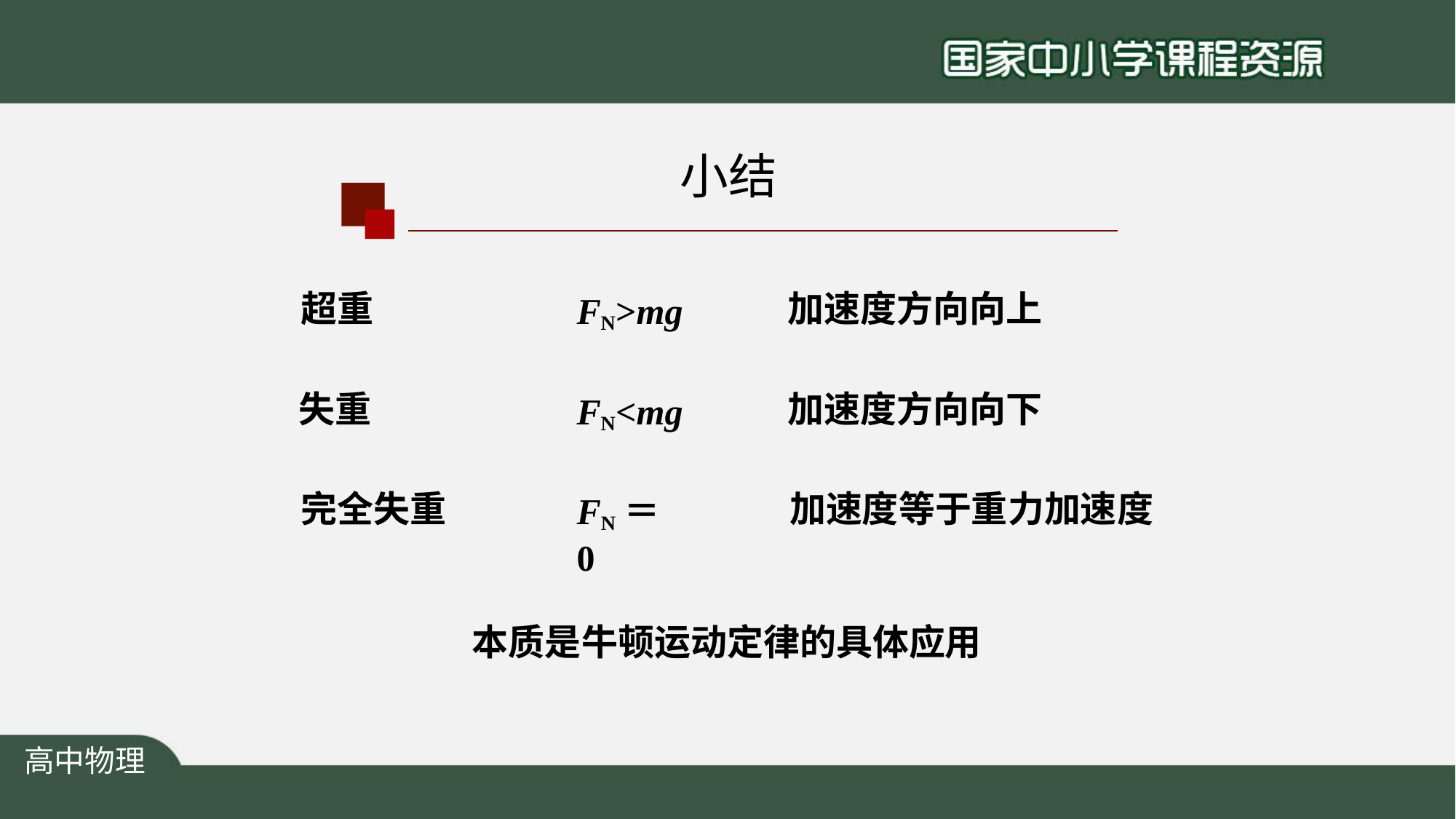

# 小结

超重
加速度方向向上
FN>mg
失重
加速度方向向下
FN<mg
完全失重
加速度等于重力加速度
FN＝0
本质是牛顿运动定律的具体应用
高中物理